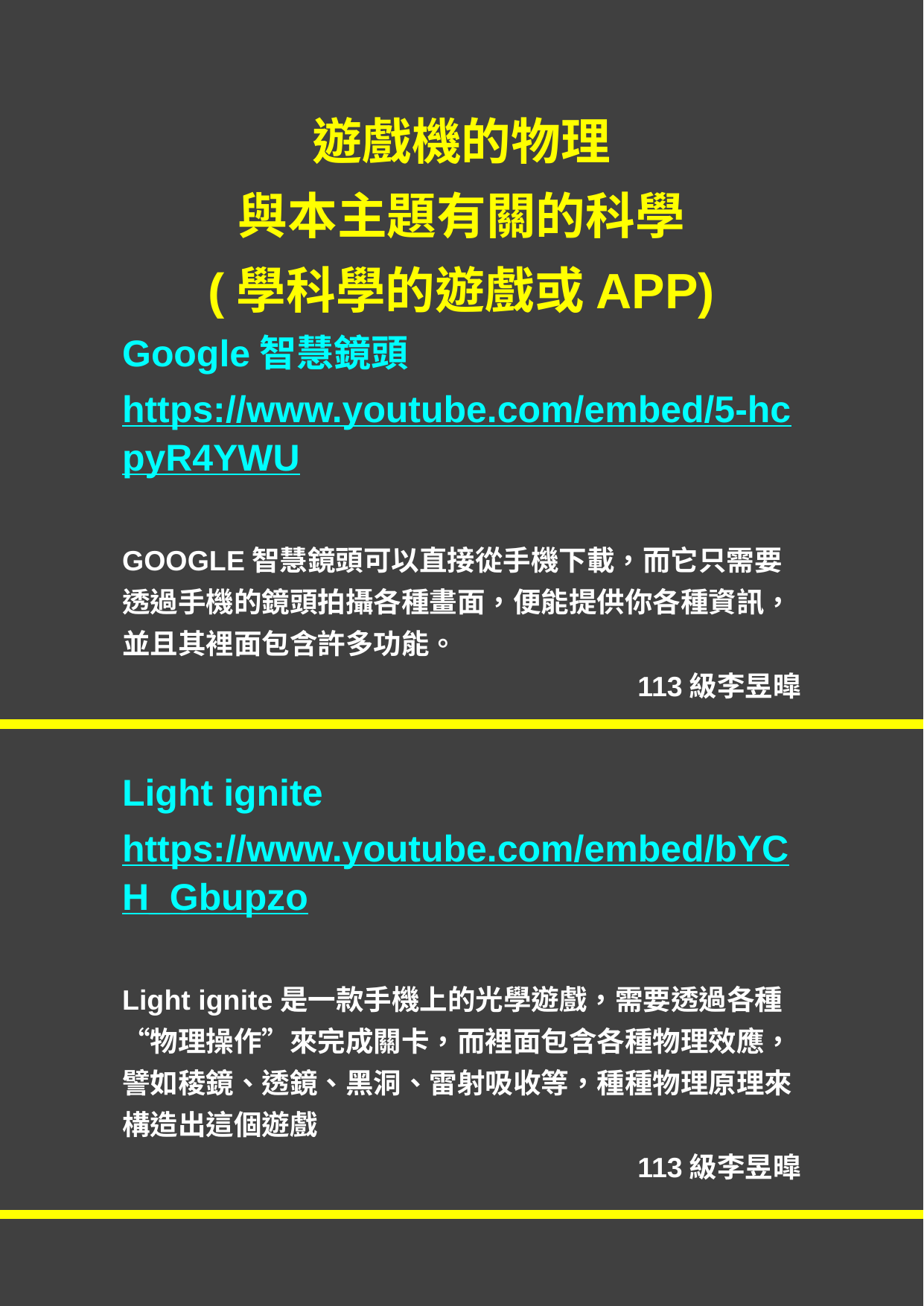

遊戲機的物理
與本主題有關的科學
(學科學的遊戲或APP)
Google智慧鏡頭
https://www.youtube.com/embed/5-hcpyR4YWU

GOOGLE智慧鏡頭可以直接從手機下載，而它只需要透過手機的鏡頭拍攝各種畫面，便能提供你各種資訊，並且其裡面包含許多功能。
113級李昱暭

Light ignite
https://www.youtube.com/embed/bYCH_Gbupzo

Light ignite是一款手機上的光學遊戲，需要透過各種“物理操作”來完成關卡，而裡面包含各種物理效應，譬如稜鏡、透鏡、黑洞、雷射吸收等，種種物理原理來構造出這個遊戲
113級李昱暭